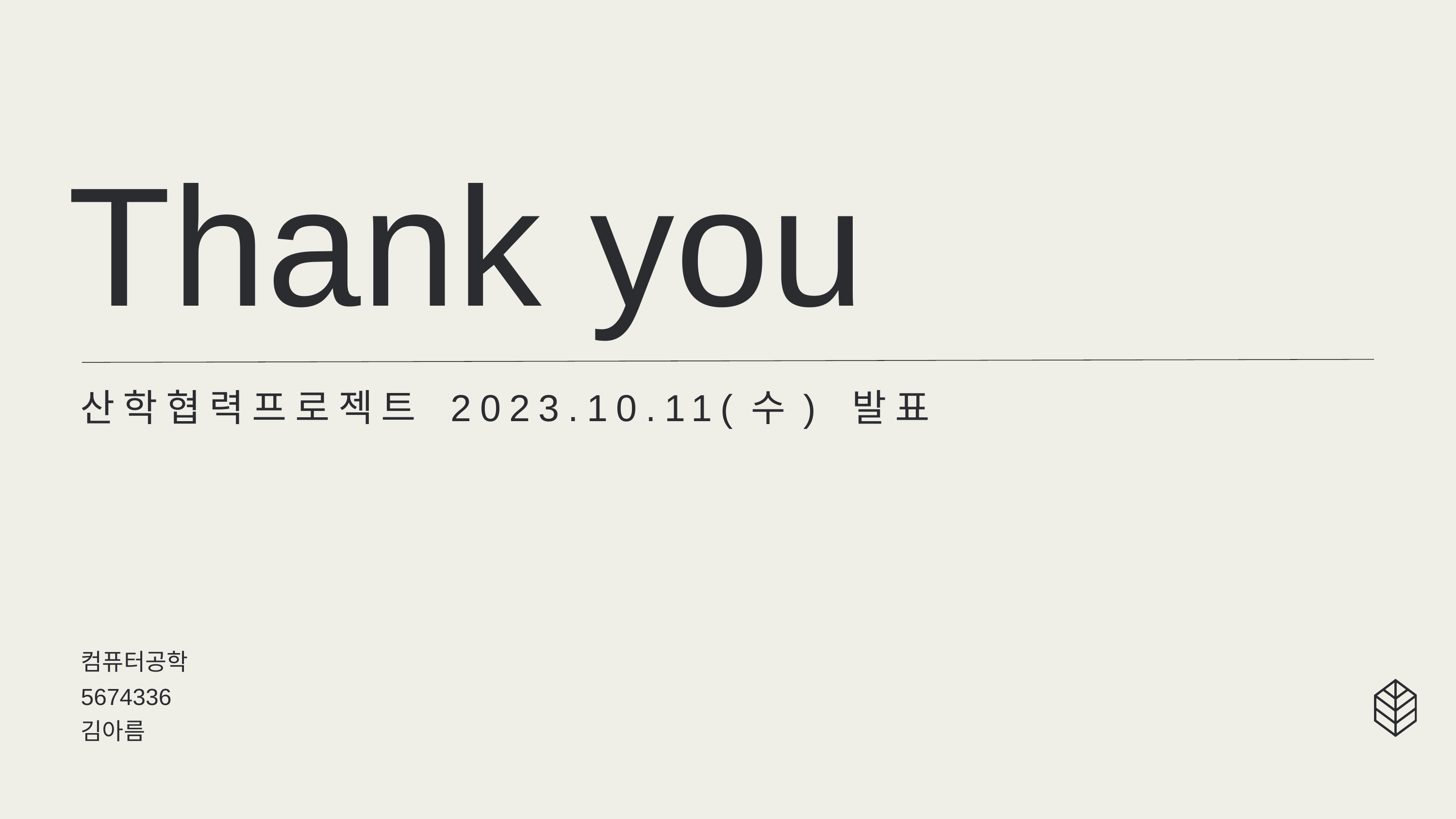

Thank you

산학협력프로젝트 2023.10.11(수) 발표
컴퓨터공학
5674336
김아름